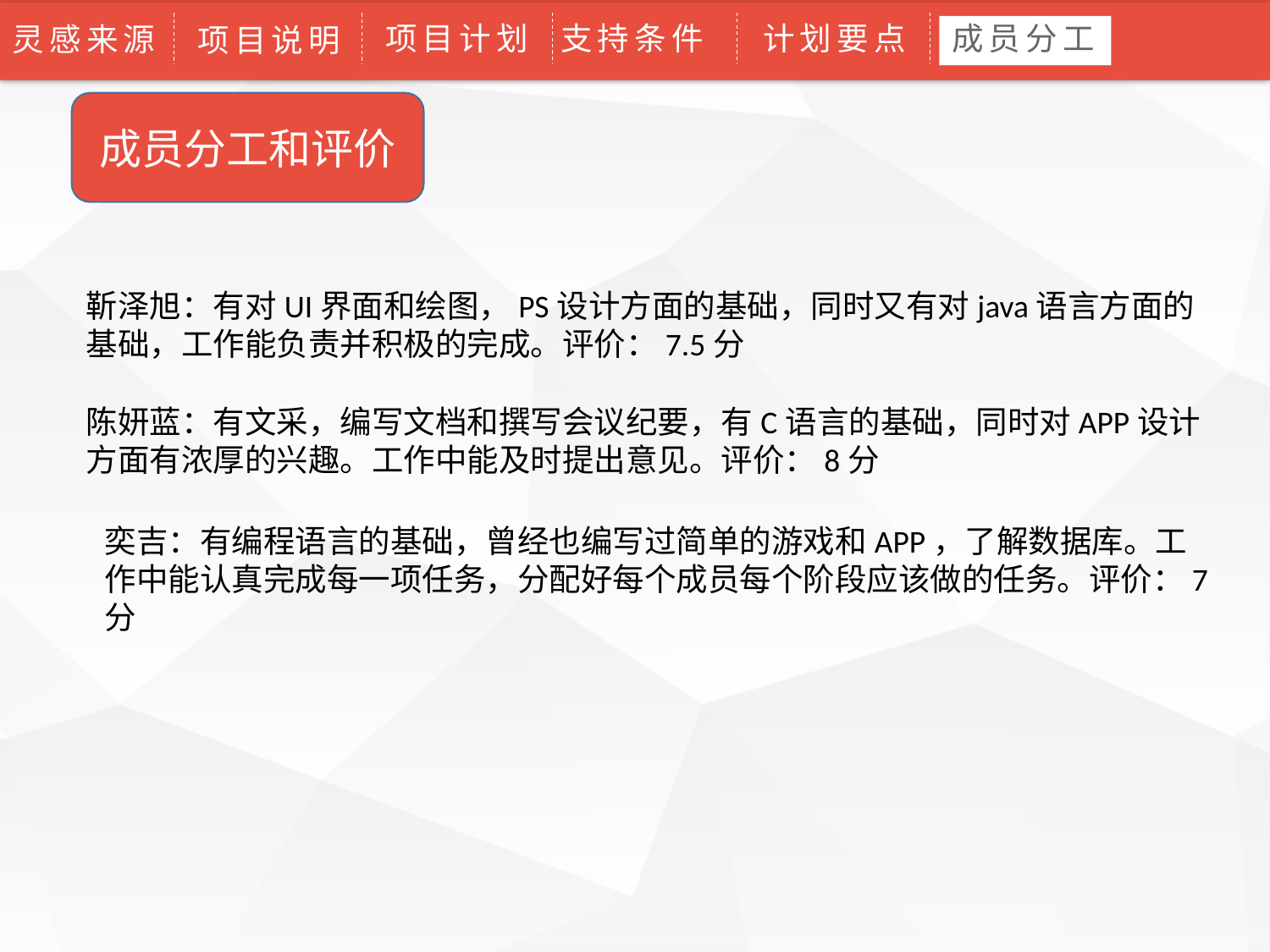

项目计划
计划要点
成员分工
支持条件
论文绪论
灵感来源
研究背景
研究方法
研究结果
问题讨论
论文总结

项目说明

成员分工和评价
靳泽旭：有对UI界面和绘图，PS设计方面的基础，同时又有对java语言方面的基础，工作能负责并积极的完成。评价：7.5分
陈妍蓝：有文采，编写文档和撰写会议纪要，有C语言的基础，同时对APP设计方面有浓厚的兴趣。工作中能及时提出意见。评价：8分
奕吉：有编程语言的基础，曾经也编写过简单的游戏和APP，了解数据库。工作中能认真完成每一项任务，分配好每个成员每个阶段应该做的任务。评价：7分